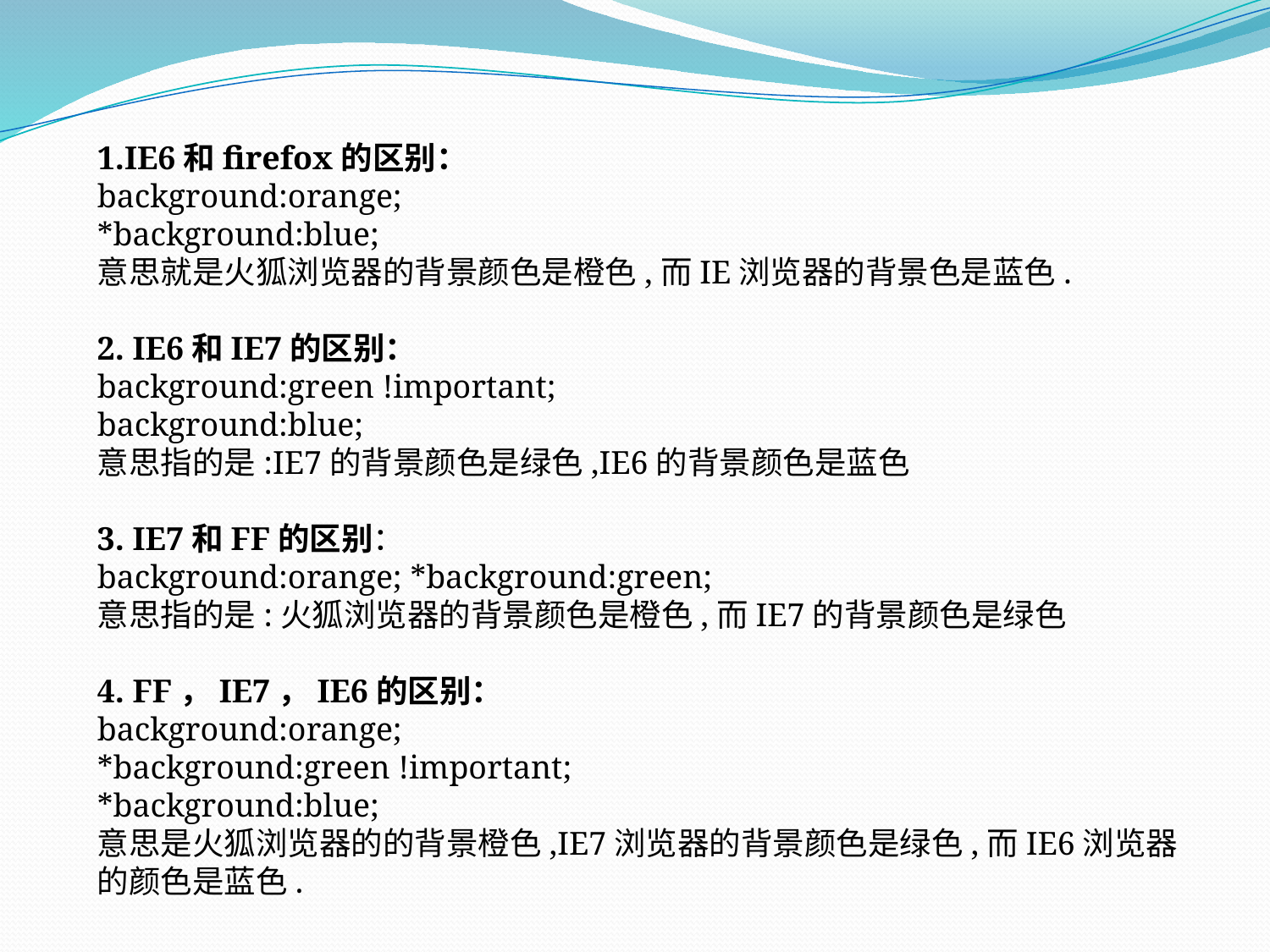

1.IE6和firefox的区别：
background:orange;
*background:blue;
意思就是火狐浏览器的背景颜色是橙色,而IE浏览器的背景色是蓝色.

2. IE6和IE7的区别：
background:green !important;
background:blue;
意思指的是:IE7的背景颜色是绿色,IE6的背景颜色是蓝色

3. IE7和FF的区别：
background:orange; *background:green;
意思指的是:火狐浏览器的背景颜色是橙色,而IE7的背景颜色是绿色

4. FF，IE7，IE6的区别：
background:orange;
*background:green !important;
*background:blue;
意思是火狐浏览器的的背景橙色,IE7浏览器的背景颜色是绿色,而IE6浏览器的颜色是蓝色.